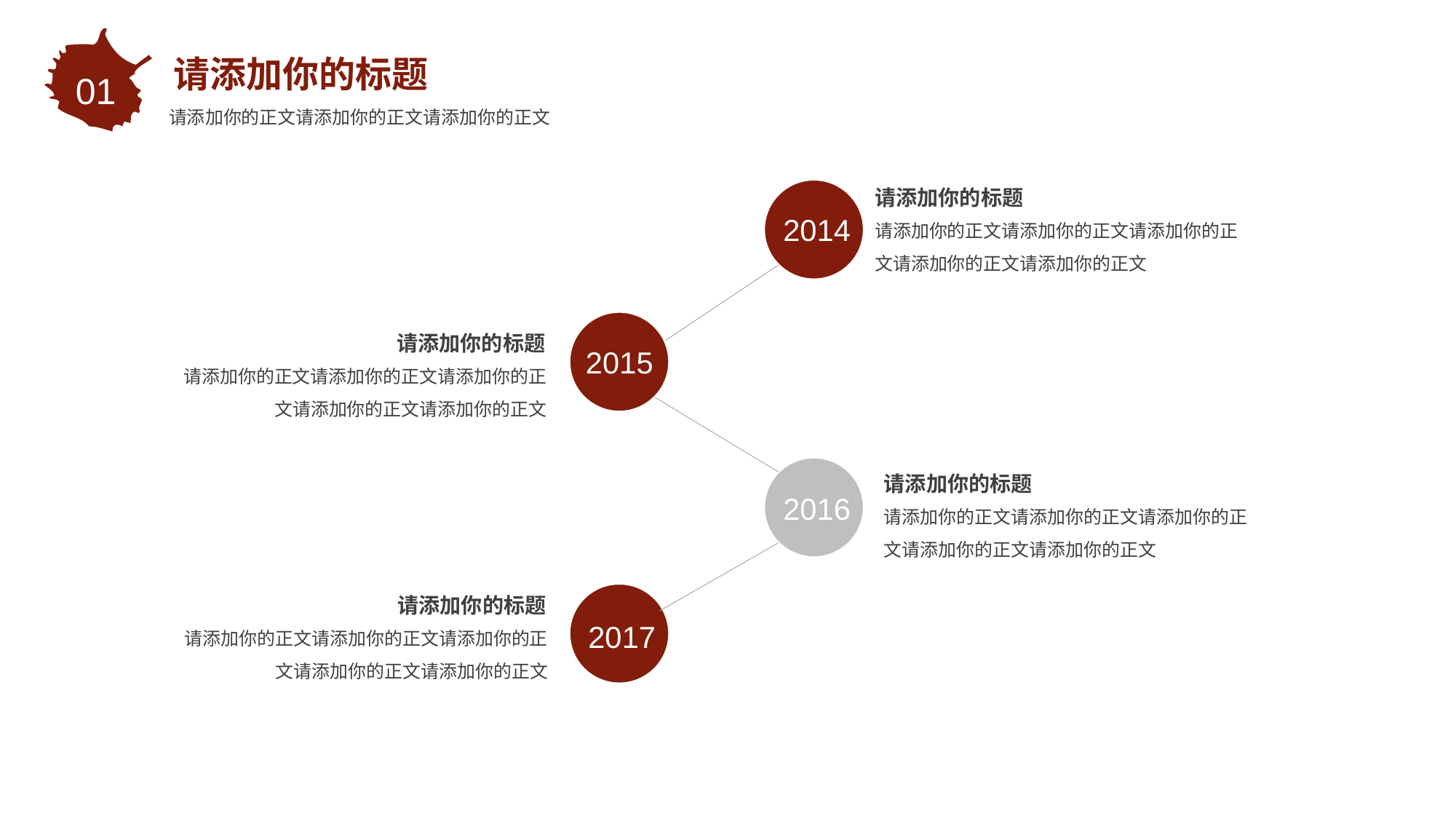

请添加你的标题
01
请添加你的正文请添加你的正文请添加你的正文

请添加你的标题
请添加你的正文请添加你的正文请添加你的正文请添加你的正文请添加你的正文
2014

请添加你的标题
2015
请添加你的正文请添加你的正文请添加你的正文请添加你的正文请添加你的正文

请添加你的标题
2016
请添加你的正文请添加你的正文请添加你的正文请添加你的正文请添加你的正文

请添加你的标题
请添加你的正文请添加你的正文请添加你的正文请添加你的正文请添加你的正文
2017